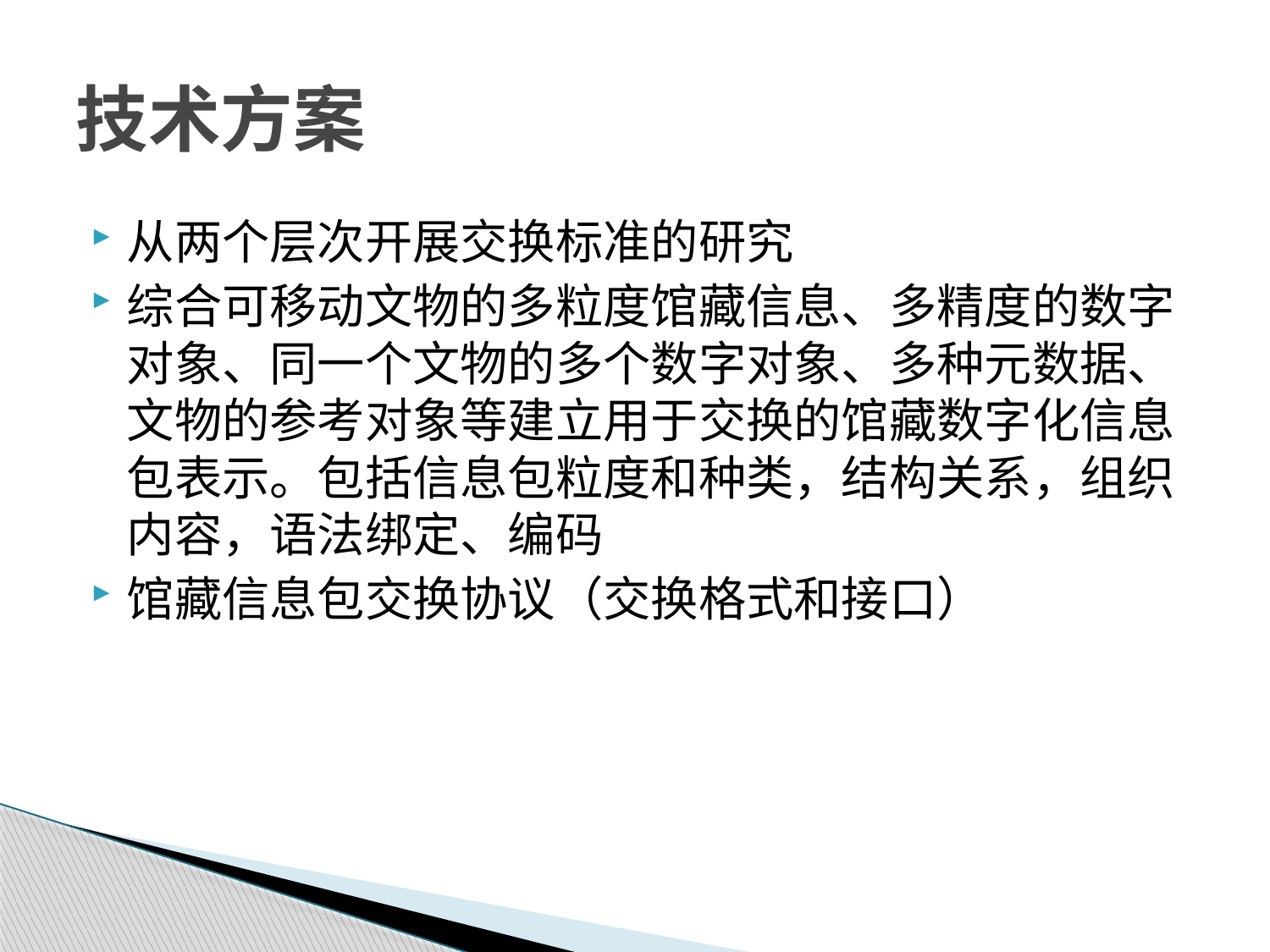

# 技术方案
从两个层次开展交换标准的研究
综合可移动文物的多粒度馆藏信息、多精度的数字对象、同一个文物的多个数字对象、多种元数据、文物的参考对象等建立用于交换的馆藏数字化信息包表示。包括信息包粒度和种类，结构关系，组织内容，语法绑定、编码
馆藏信息包交换协议（交换格式和接口）